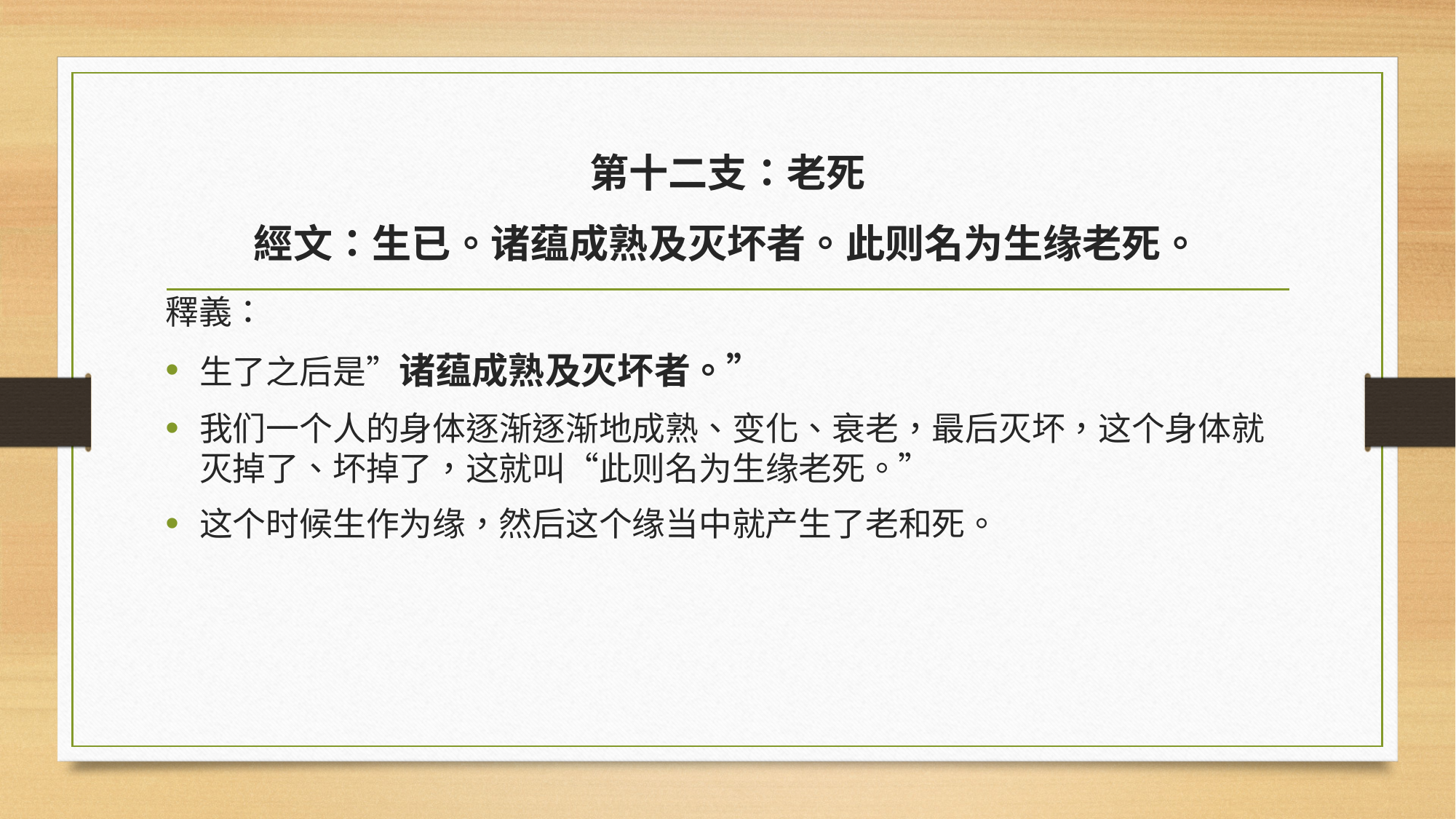

# 第十二支：老死 經文：生已。诸蕴成熟及灭坏者。此则名为生缘老死。
釋義：
生了之后是”诸蕴成熟及灭坏者。”
我们一个人的身体逐渐逐渐地成熟、变化、衰老，最后灭坏，这个身体就灭掉了、坏掉了，这就叫“此则名为生缘老死。”
这个时候生作为缘，然后这个缘当中就产生了老和死。